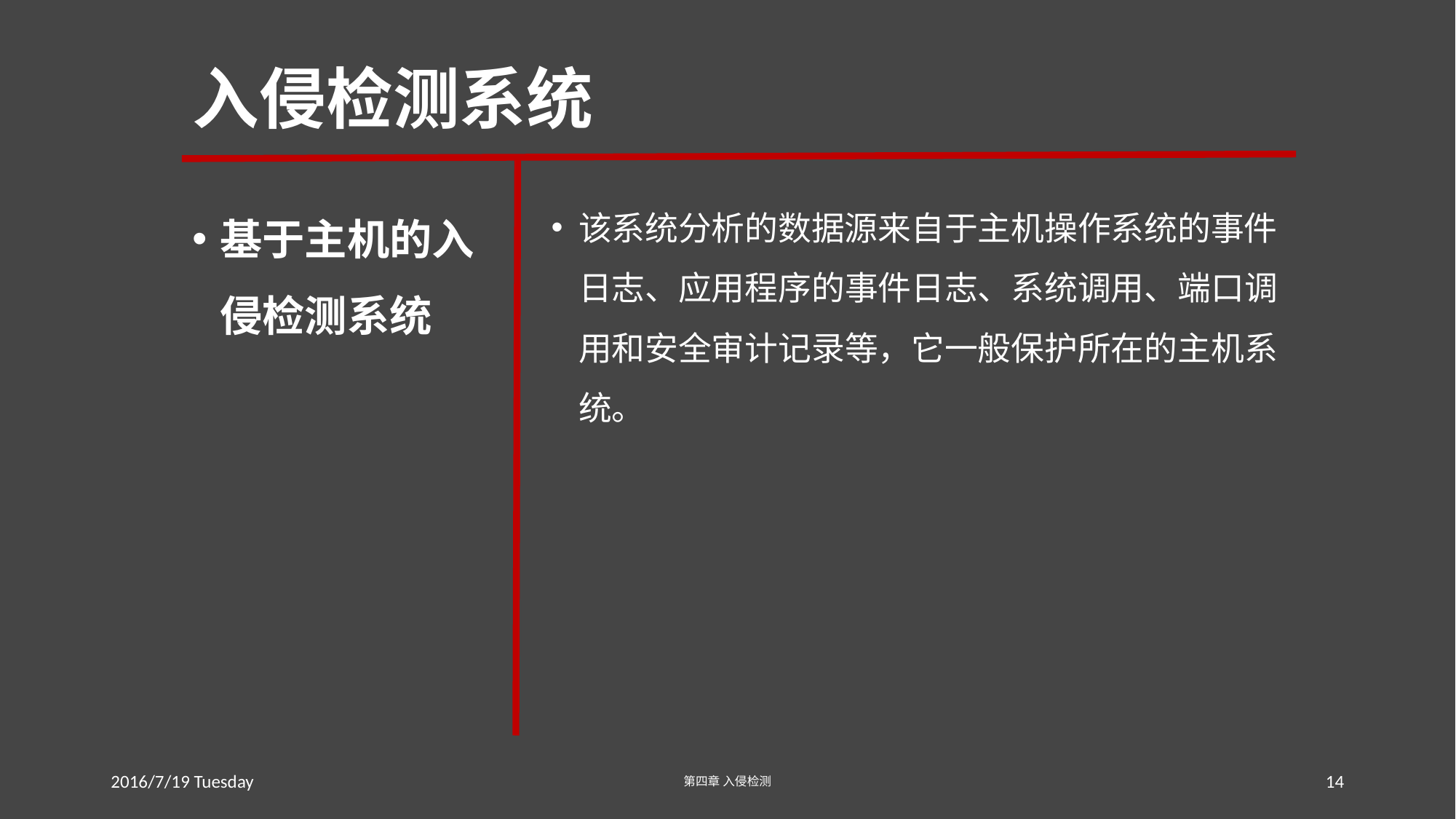

# 入侵检测系统
基于主机的入侵检测系统
该系统分析的数据源来自于主机操作系统的事件日志、应用程序的事件日志、系统调用、端口调用和安全审计记录等，它一般保护所在的主机系统。
2016/7/19 Tuesday
第四章 入侵检测
14